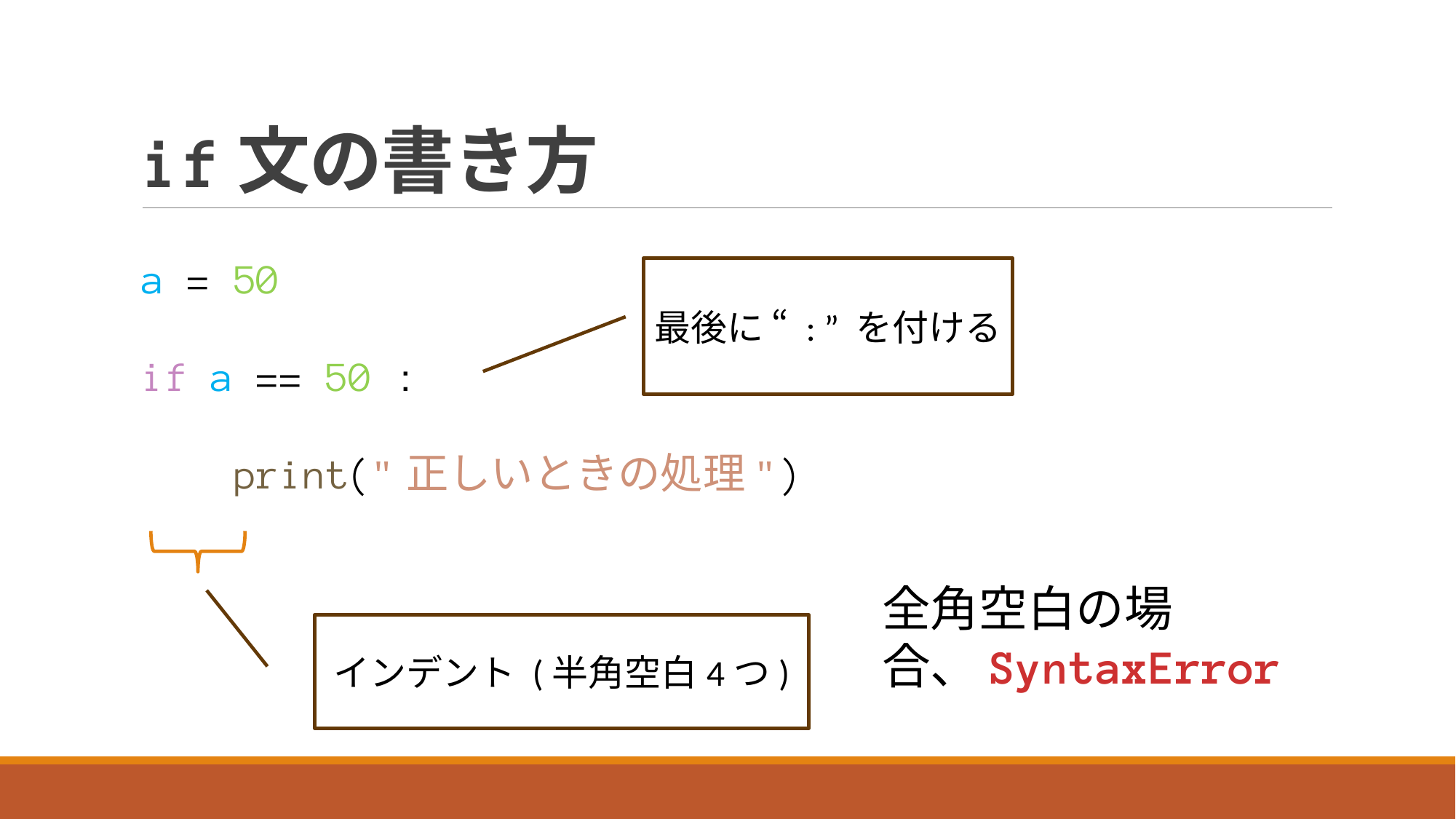

# if文の書き方
a = 50
if a == 50 :
    print("正しいときの処理")

最後に “ : ” を付ける

全角空白の場合、SyntaxError
インデント (半角空白4つ)